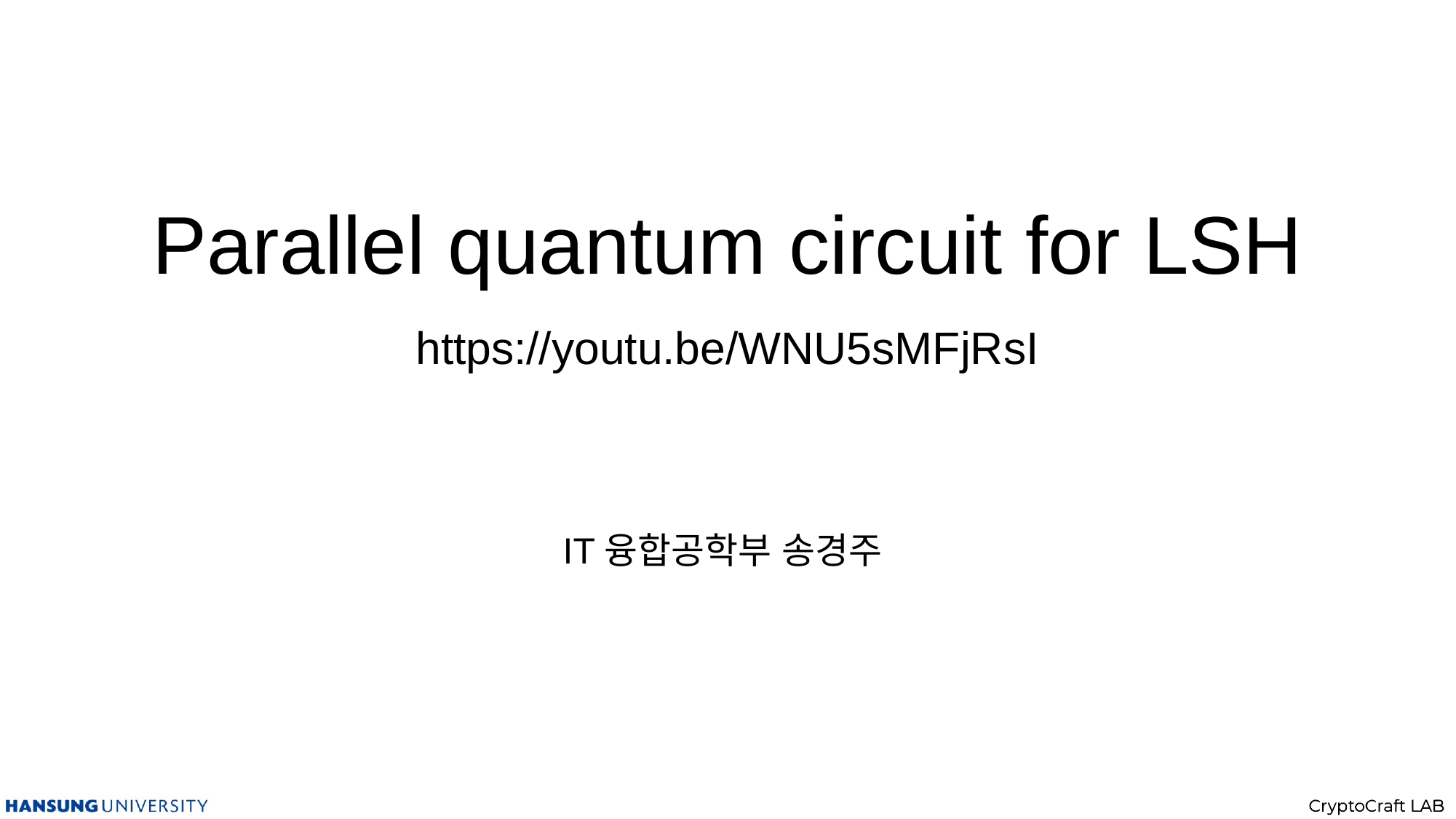

# Parallel quantum circuit for LSH https://youtu.be/WNU5sMFjRsI
IT융합공학부 송경주